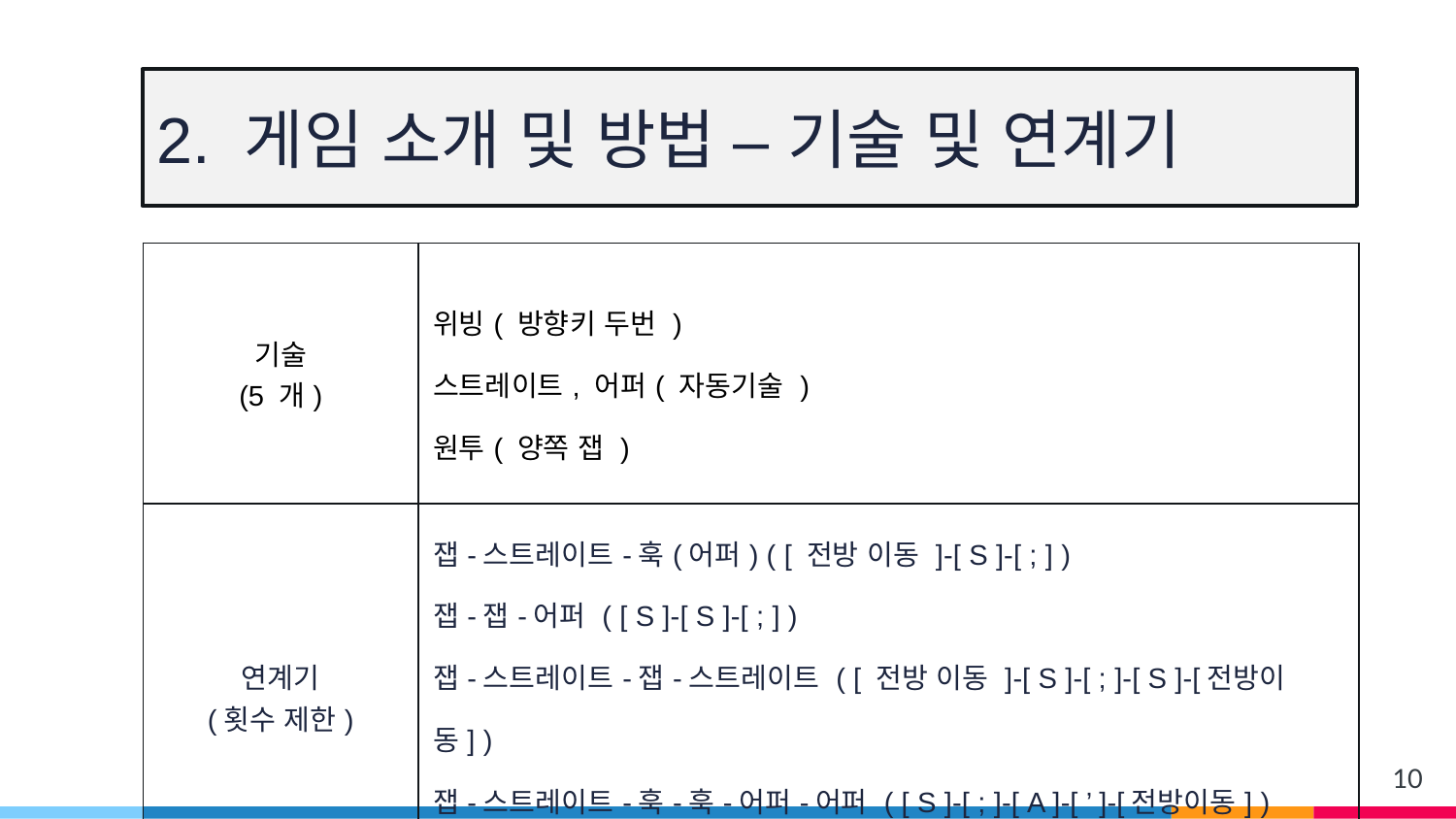

# 2. 게임 소개 및 방법 – 기술 및 연계기

| 기술 (5 개) | 위빙( 방향키 두번 ) 스트레이트, 어퍼( 자동기술 ) 원투( 양쪽 잽 ) |
| --- | --- |
| 연계기 (횟수 제한) | 잽-스트레이트-훅(어퍼) ( [ 전방 이동 ]-[ S ]-[ ; ] ) 잽-잽-어퍼 ( [ S ]-[ S ]-[ ; ] ) 잽-스트레이트-잽-스트레이트 ( [ 전방 이동 ]-[ S ]-[ ; ]-[ S ]-[전방이동] ) 잽-스트레이트-훅-훅-어퍼-어퍼 ( [ S ]-[ ; ]-[ A ]-[ ’ ]-[전방이동] ) 댐프시 롤 ( [위빙]-[위빙]-[어퍼] ) |
10